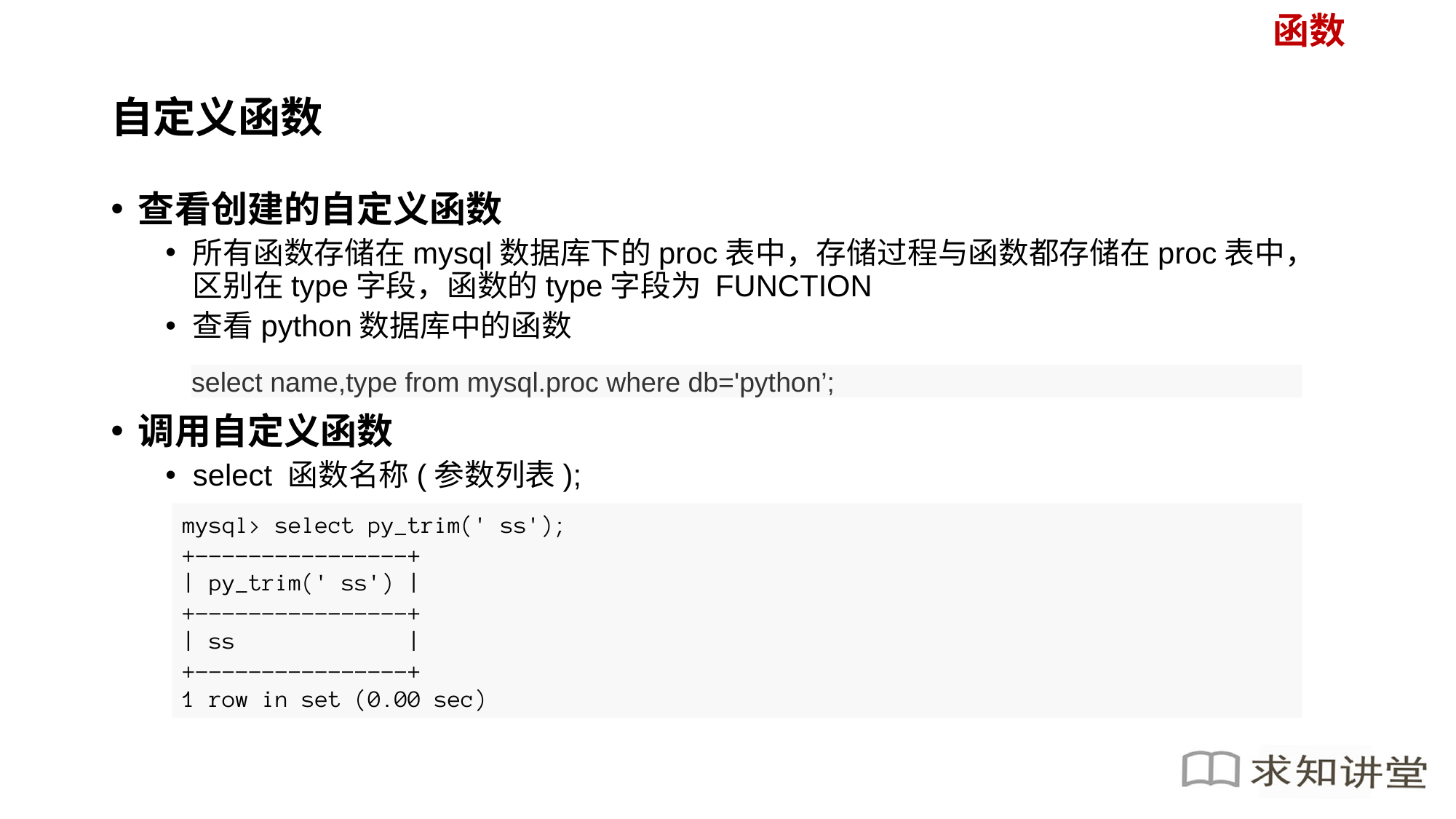

函数
# 自定义函数
查看创建的自定义函数
所有函数存储在mysql数据库下的proc表中，存储过程与函数都存储在proc表中，区别在type字段，函数的type字段为 FUNCTION
查看python数据库中的函数

调用自定义函数
select 函数名称(参数列表);

select name,type from mysql.proc where db='python’;
mysql> select py_trim(' ss');
+----------------+
| py_trim(' ss') |
+----------------+
| ss             |
+----------------+
1 row in set (0.00 sec)